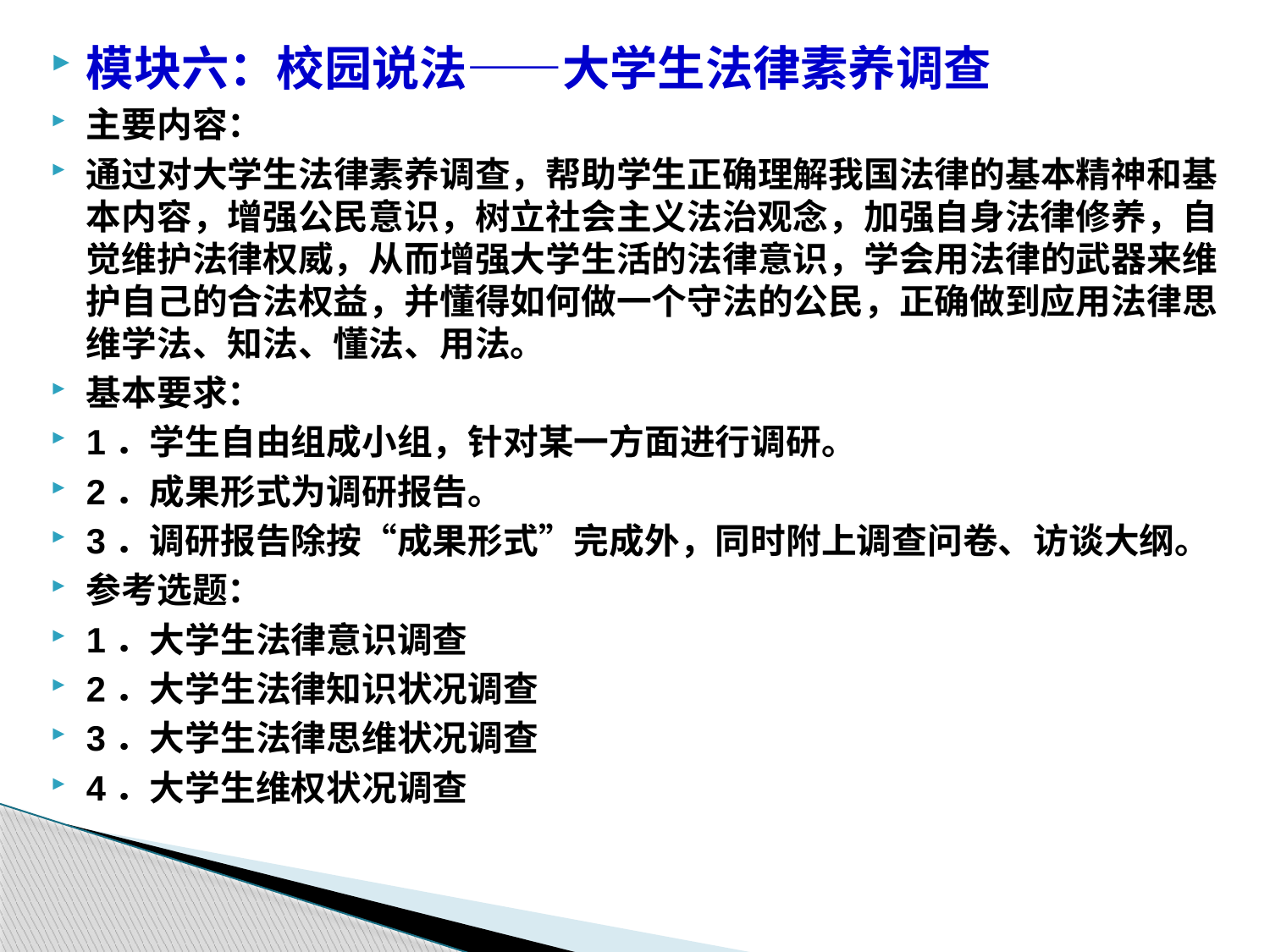

模块六：校园说法——大学生法律素养调查
主要内容：
通过对大学生法律素养调查，帮助学生正确理解我国法律的基本精神和基本内容，增强公民意识，树立社会主义法治观念，加强自身法律修养，自觉维护法律权威，从而增强大学生活的法律意识，学会用法律的武器来维护自己的合法权益，并懂得如何做一个守法的公民，正确做到应用法律思维学法、知法、懂法、用法。
基本要求：
1．学生自由组成小组，针对某一方面进行调研。
2．成果形式为调研报告。
3．调研报告除按“成果形式”完成外，同时附上调查问卷、访谈大纲。
参考选题：
1．大学生法律意识调查
2．大学生法律知识状况调查
3．大学生法律思维状况调查
4．大学生维权状况调查